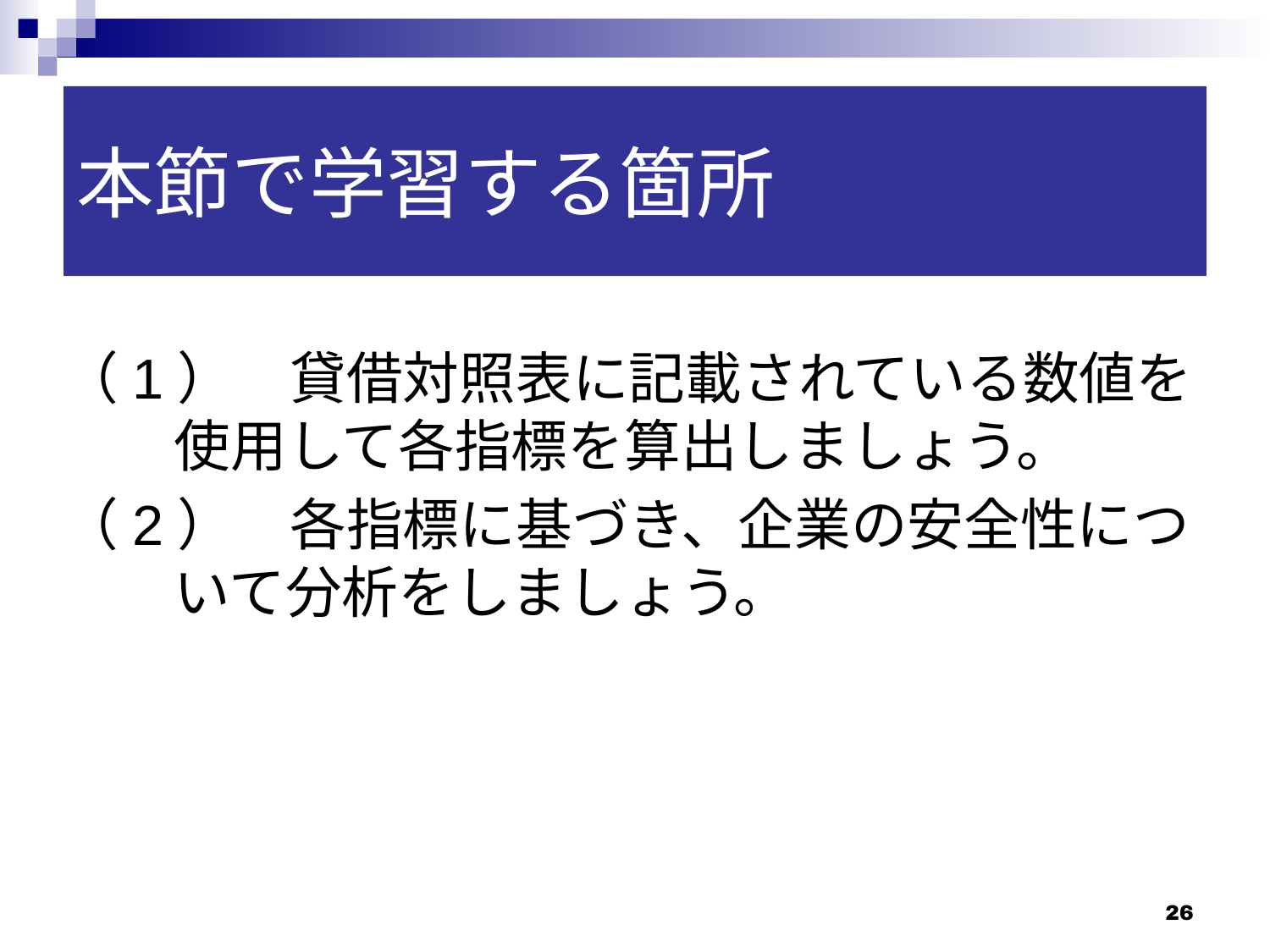

# 本節で学習する箇所
（1）　貸借対照表に記載されている数値を使用して各指標を算出しましょう。
（2）　各指標に基づき、企業の安全性について分析をしましょう。
26